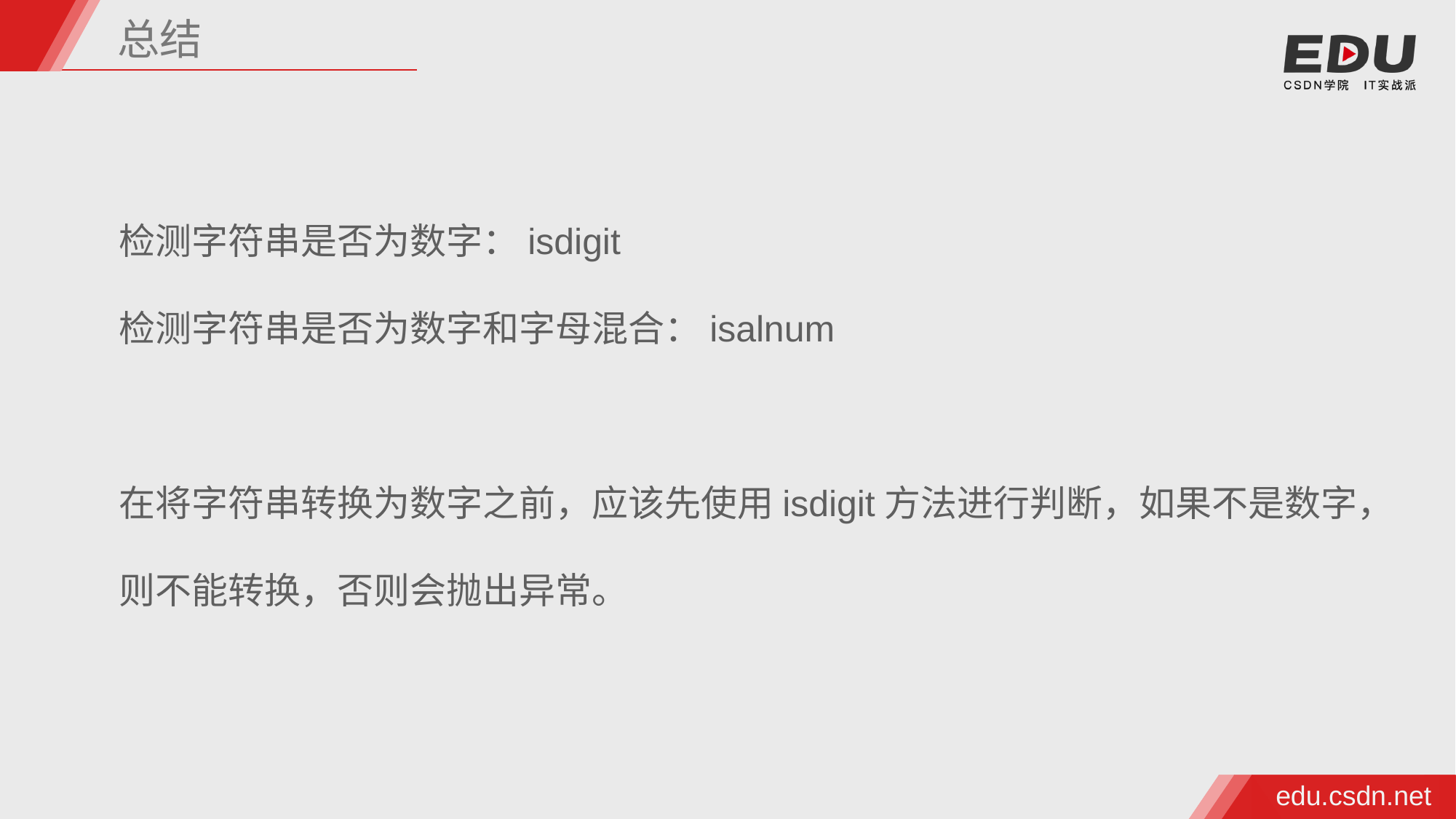

总结
检测字符串是否为数字：isdigit
检测字符串是否为数字和字母混合：isalnum

在将字符串转换为数字之前，应该先使用isdigit方法进行判断，如果不是数字，
则不能转换，否则会抛出异常。
edu.csdn.net